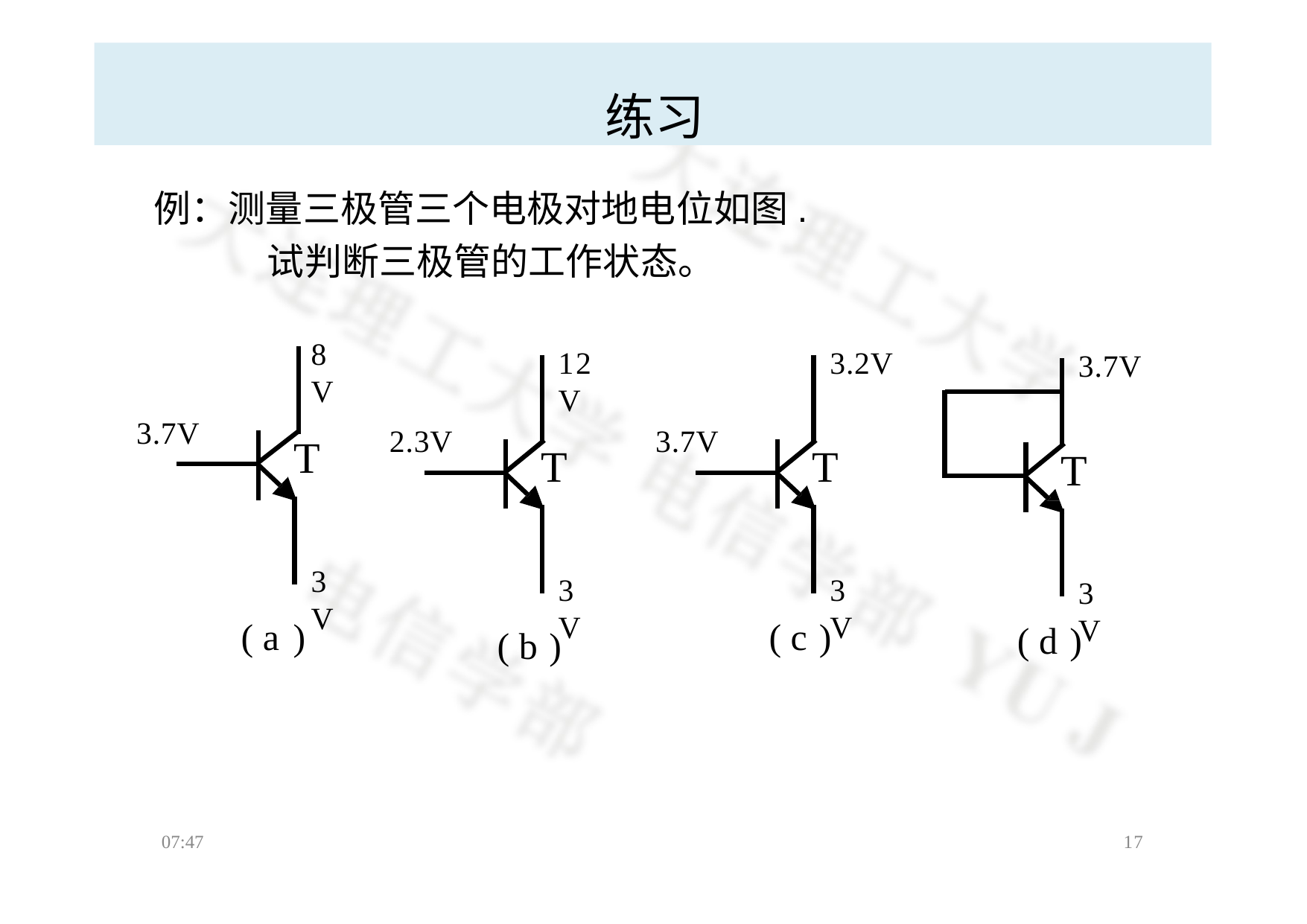

练习
例：测量三极管三个电极对地电位如图.  试判断三极管的工作状态。
8V
12V
3.2V
3.7V

3.7V
2.3V
3.7V

T

T
T

T

3V
3V
3V
3V
( a )
( c )
( d )
( b )
07:47
17